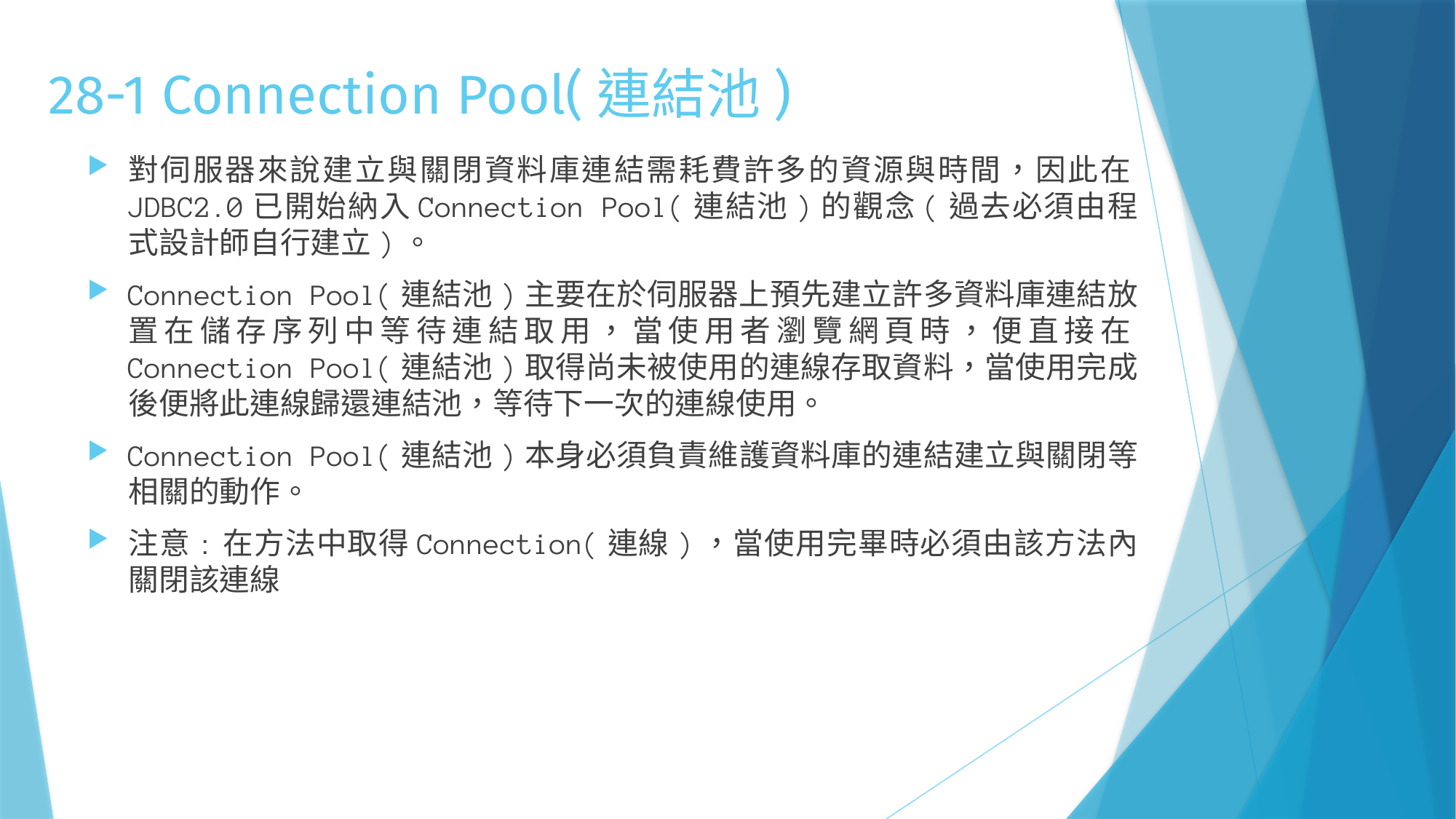

# 28-1 Connection Pool(連結池)
對伺服器來說建立與關閉資料庫連結需耗費許多的資源與時間，因此在JDBC2.0已開始納入Connection Pool(連結池)的觀念(過去必須由程式設計師自行建立)。
Connection Pool(連結池)主要在於伺服器上預先建立許多資料庫連結放置在儲存序列中等待連結取用，當使用者瀏覽網頁時，便直接在Connection Pool(連結池)取得尚未被使用的連線存取資料，當使用完成後便將此連線歸還連結池，等待下一次的連線使用。
Connection Pool(連結池)本身必須負責維護資料庫的連結建立與關閉等相關的動作。
注意:在方法中取得Connection(連線)，當使用完畢時必須由該方法內關閉該連線